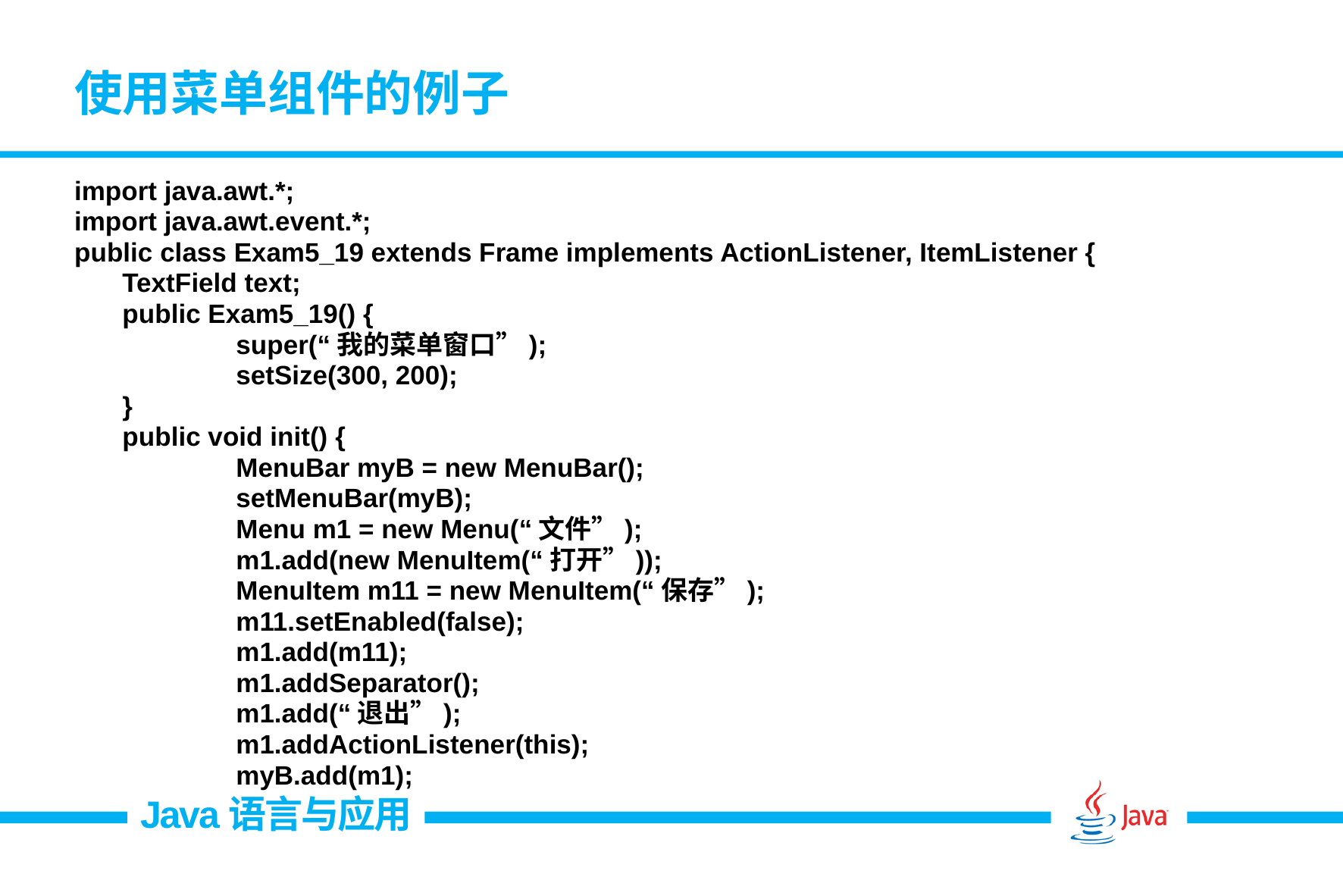

# 使用菜单组件的例子
import java.awt.*;
import java.awt.event.*;
public class Exam5_19 extends Frame implements ActionListener, ItemListener {
	TextField text;
	public Exam5_19() {
		super(“我的菜单窗口”);
		setSize(300, 200);
	}
	public void init() {
		MenuBar myB = new MenuBar();
		setMenuBar(myB);
		Menu m1 = new Menu(“文件”);
		m1.add(new MenuItem(“打开”));
		MenuItem m11 = new MenuItem(“保存”);
		m11.setEnabled(false);
		m1.add(m11);
		m1.addSeparator();
		m1.add(“退出”);
		m1.addActionListener(this);
		myB.add(m1);